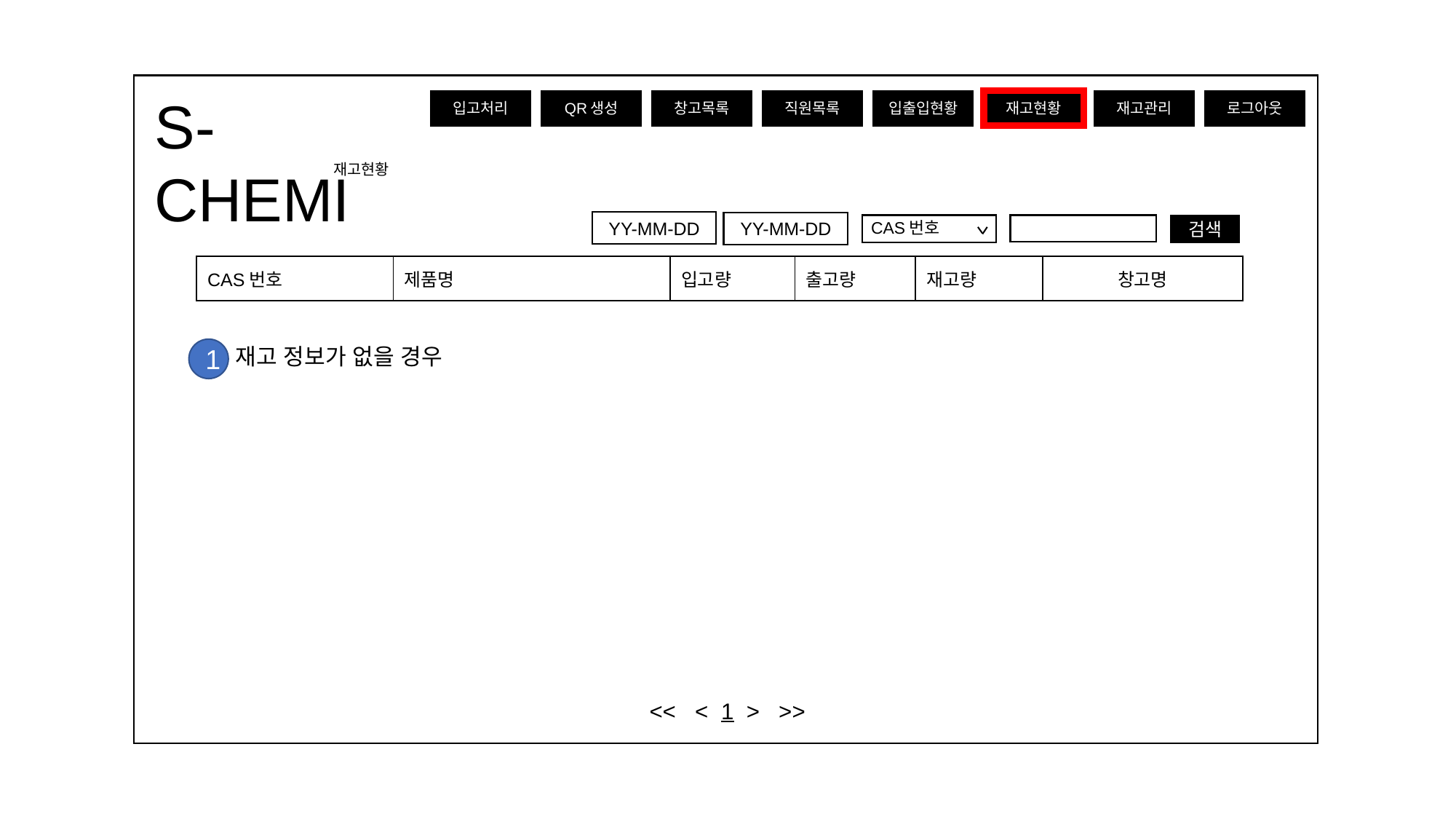

S-CHEMI
입고처리
창고목록
재고현황
로그아웃
QR생성
직원목록
입출입현황
재고관리
재고현황
YY-MM-DD
CAS번호
YY-MM-DD

검색
| CAS번호 | 제품명 | 입고량 | 출고량 | 재고량 | 창고명 |
| --- | --- | --- | --- | --- | --- |
재고 정보가 없을 경우
1

<<   <  1  >   >>